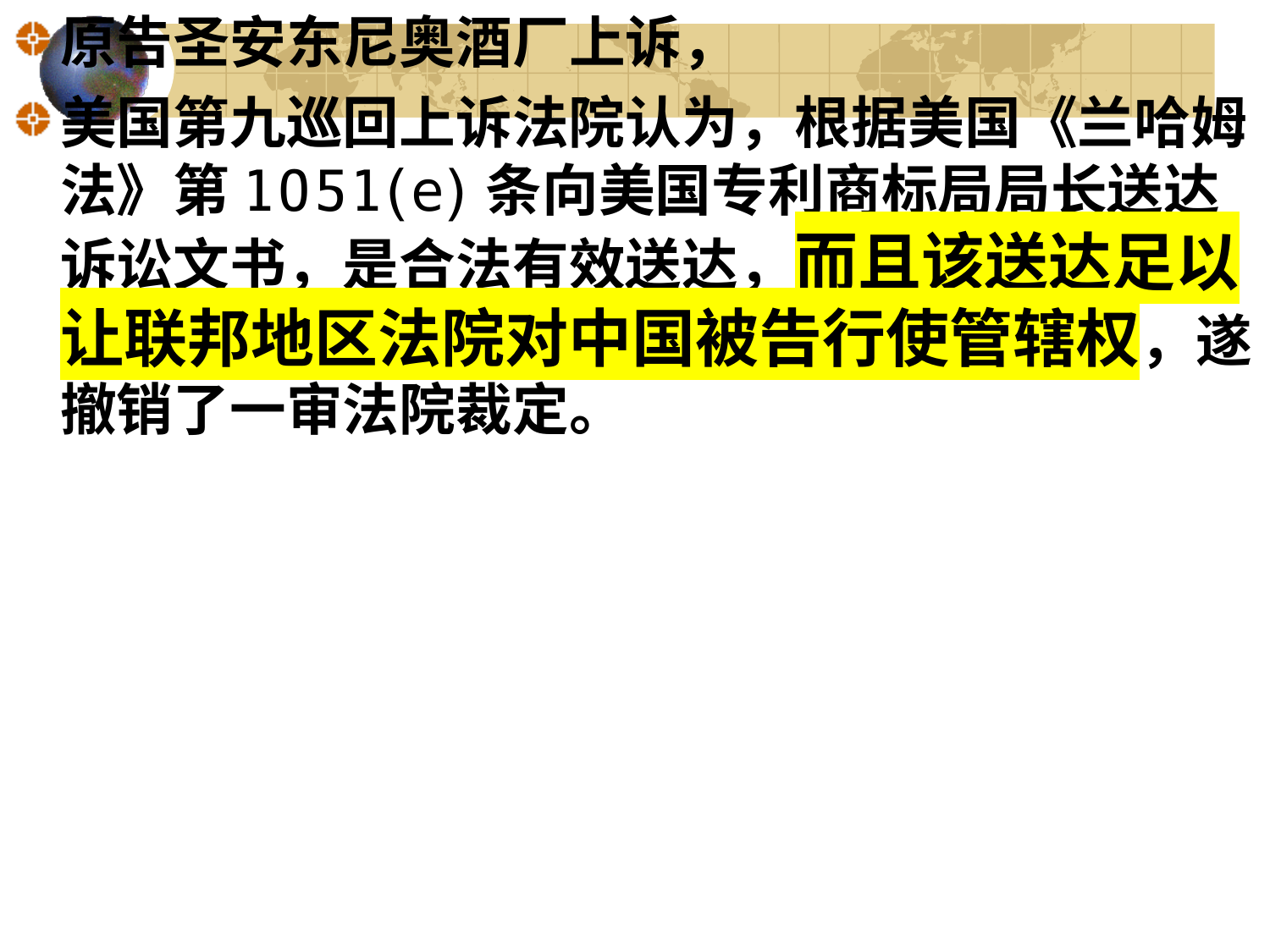

原告圣安东尼奥酒厂上诉，
美国第九巡回上诉法院认为，根据美国《兰哈姆法》第1051(e)条向美国专利商标局局长送达诉讼文书，是合法有效送达，而且该送达足以让联邦地区法院对中国被告行使管辖权，遂撤销了一审法院裁定。